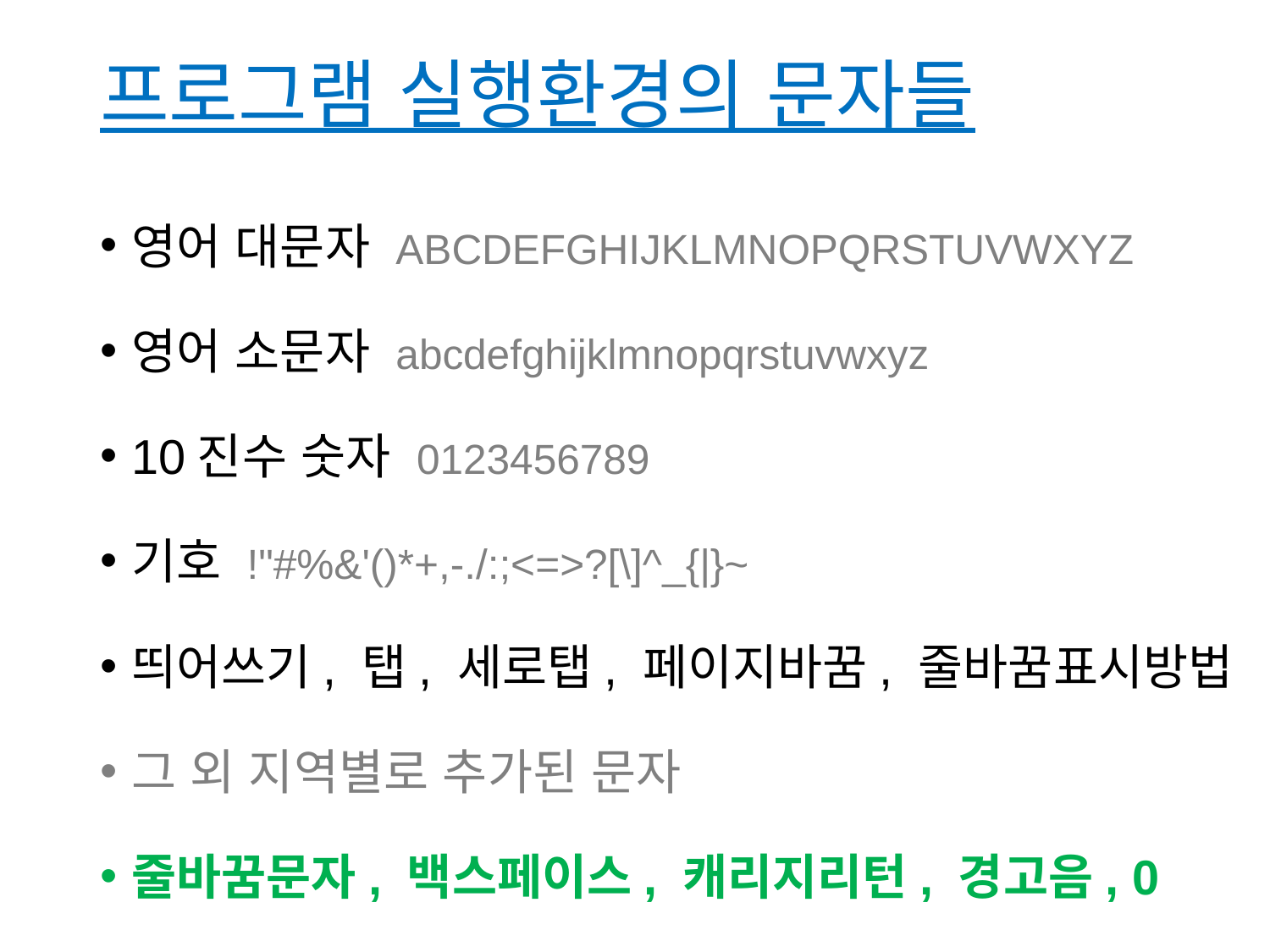

# 프로그램 실행환경의 문자들
영어 대문자 ABCDEFGHIJKLMNOPQRSTUVWXYZ
영어 소문자 abcdefghijklmnopqrstuvwxyz
10진수 숫자 0123456789
기호 !"#%&'()*+,-./:;<=>?[\]^_{|}~
띄어쓰기, 탭, 세로탭, 페이지바꿈, 줄바꿈표시방법
그 외 지역별로 추가된 문자
줄바꿈문자, 백스페이스, 캐리지리턴, 경고음, 0